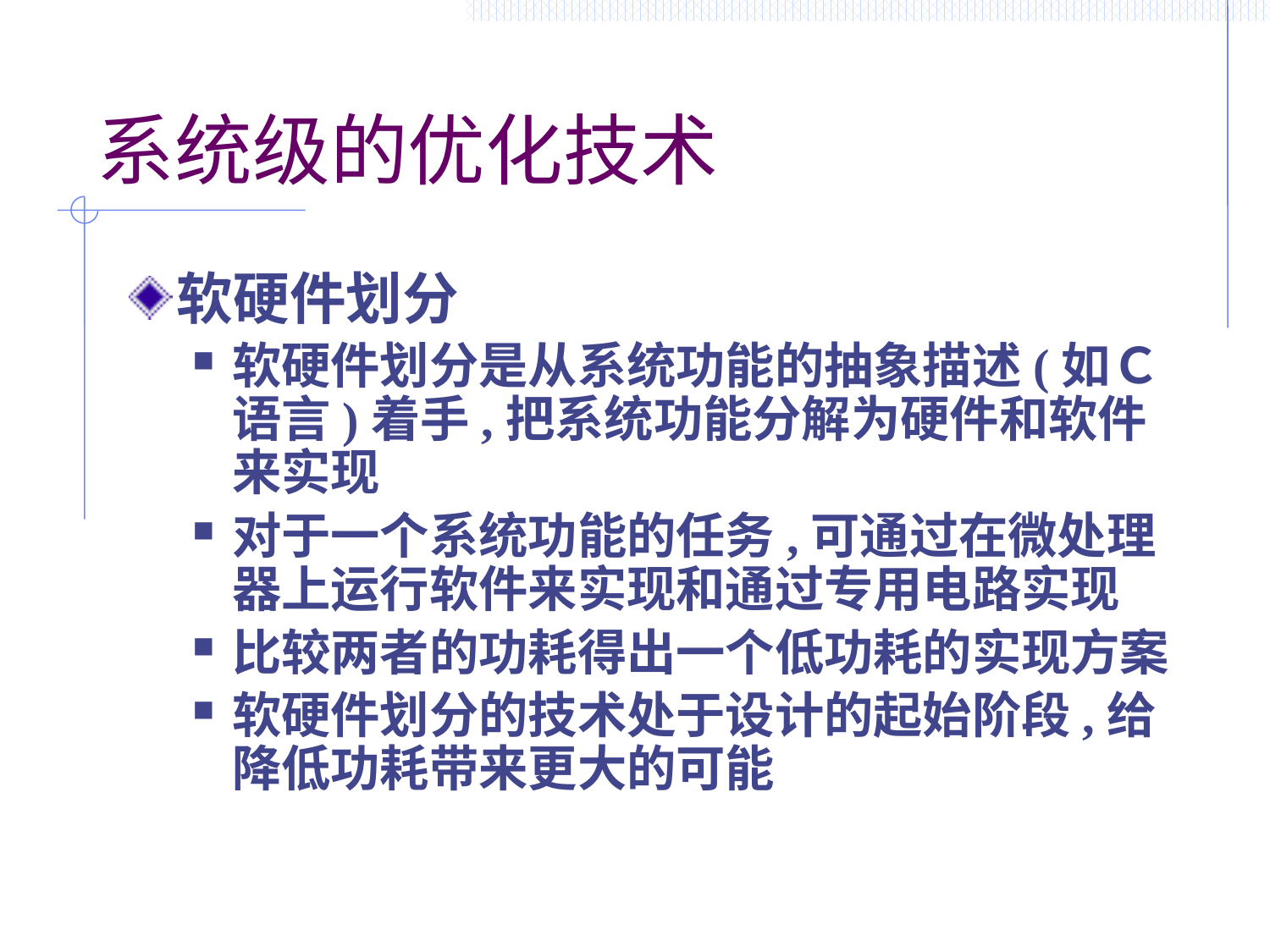

# 系统级的优化技术
软硬件划分
软硬件划分是从系统功能的抽象描述(如Ｃ语言)着手,把系统功能分解为硬件和软件来实现
对于一个系统功能的任务,可通过在微处理器上运行软件来实现和通过专用电路实现
比较两者的功耗得出一个低功耗的实现方案
软硬件划分的技术处于设计的起始阶段,给降低功耗带来更大的可能